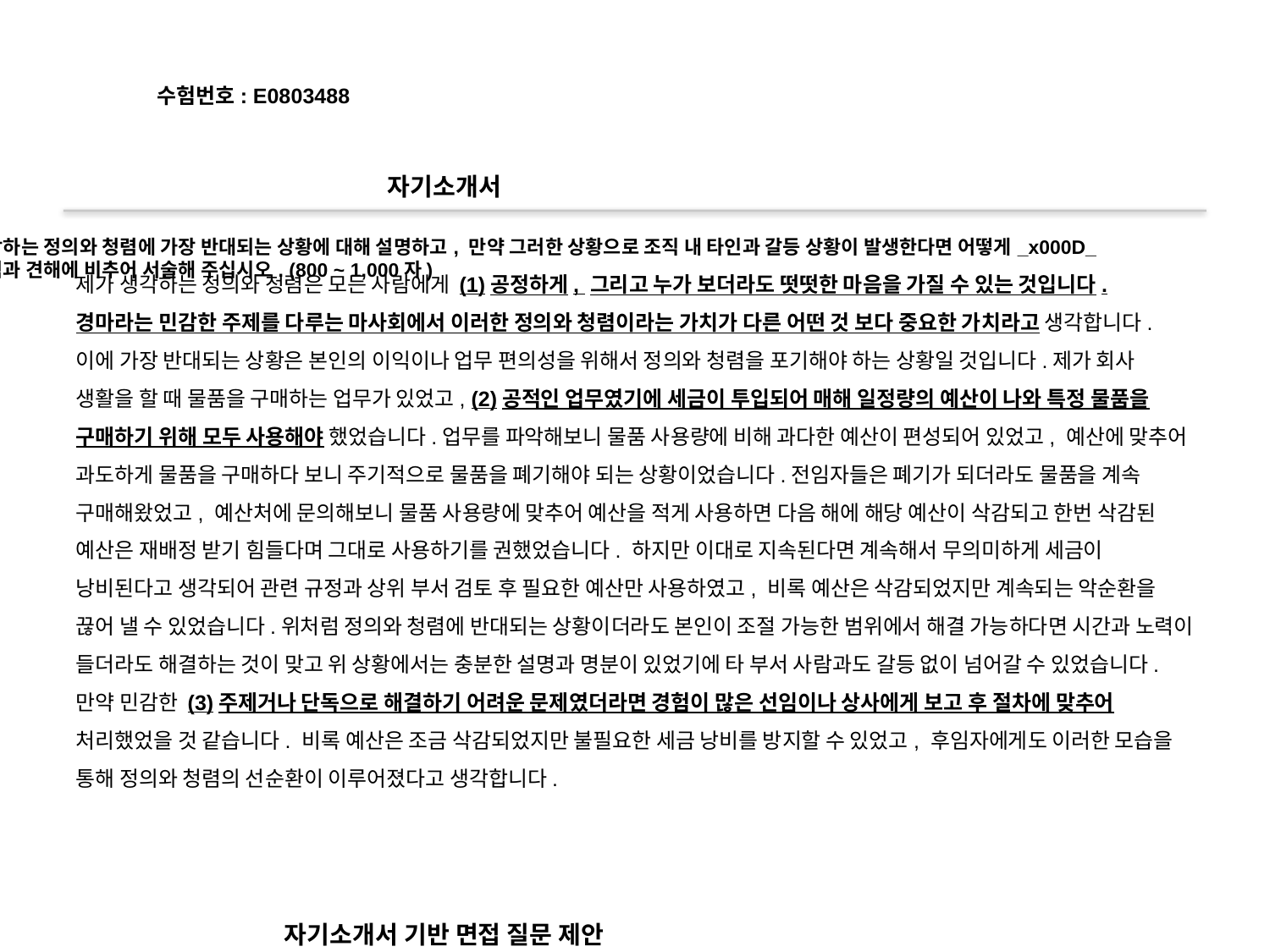

수험번호: E0803488
#

자기소개서

조직 생활에서 본인이 생각하는 정의와 청렴에 가장 반대되는 상황에 대해 설명하고, 만약 그러한 상황으로 조직 내 타인과 갈등 상황이 발생한다면 어떻게_x000D_
대처할 것인지 본인의 경험과 견해에 비추어 서술해 주십시오. (800 ~ 1,000자)

제가 생각하는 정의와 청렴은 모든 사람에게 (1)공정하게, 그리고 누가 보더라도 떳떳한 마음을 가질 수 있는 것입니다. 경마라는 민감한 주제를 다루는 마사회에서 이러한 정의와 청렴이라는 가치가 다른 어떤 것 보다 중요한 가치라고 생각합니다. 이에 가장 반대되는 상황은 본인의 이익이나 업무 편의성을 위해서 정의와 청렴을 포기해야 하는 상황일 것입니다.제가 회사 생활을 할 때 물품을 구매하는 업무가 있었고, (2)공적인 업무였기에 세금이 투입되어 매해 일정량의 예산이 나와 특정 물품을 구매하기 위해 모두 사용해야 했었습니다.업무를 파악해보니 물품 사용량에 비해 과다한 예산이 편성되어 있었고, 예산에 맞추어 과도하게 물품을 구매하다 보니 주기적으로 물품을 폐기해야 되는 상황이었습니다.전임자들은 폐기가 되더라도 물품을 계속 구매해왔었고, 예산처에 문의해보니 물품 사용량에 맞추어 예산을 적게 사용하면 다음 해에 해당 예산이 삭감되고 한번 삭감된 예산은 재배정 받기 힘들다며 그대로 사용하기를 권했었습니다. 하지만 이대로 지속된다면 계속해서 무의미하게 세금이 낭비된다고 생각되어 관련 규정과 상위 부서 검토 후 필요한 예산만 사용하였고, 비록 예산은 삭감되었지만 계속되는 악순환을 끊어 낼 수 있었습니다.위처럼 정의와 청렴에 반대되는 상황이더라도 본인이 조절 가능한 범위에서 해결 가능하다면 시간과 노력이 들더라도 해결하는 것이 맞고 위 상황에서는 충분한 설명과 명분이 있었기에 타 부서 사람과도 갈등 없이 넘어갈 수 있었습니다. 만약 민감한 (3)주제거나 단독으로 해결하기 어려운 문제였더라면 경험이 많은 선임이나 상사에게 보고 후 절차에 맞추어 처리했었을 것 같습니다. 비록 예산은 조금 삭감되었지만 불필요한 세금 낭비를 방지할 수 있었고, 후임자에게도 이러한 모습을 통해 정의와 청렴의 선순환이 이루어졌다고 생각합니다.

자기소개서 기반 면접 질문 제안

(1) 정의와 청렴의 가치를 지키기 위한 본인의 경험 중 가장 기억에 남는 것은 무엇인가요?
(2) 업무 예산 절감 과정에서 겪었던 가장 큰 어려움은 무엇이었나요?
(3) 본인의 결정이 정의와 청렴의 선순환을 실현했다고 생각하는 이유는 무엇인가요?